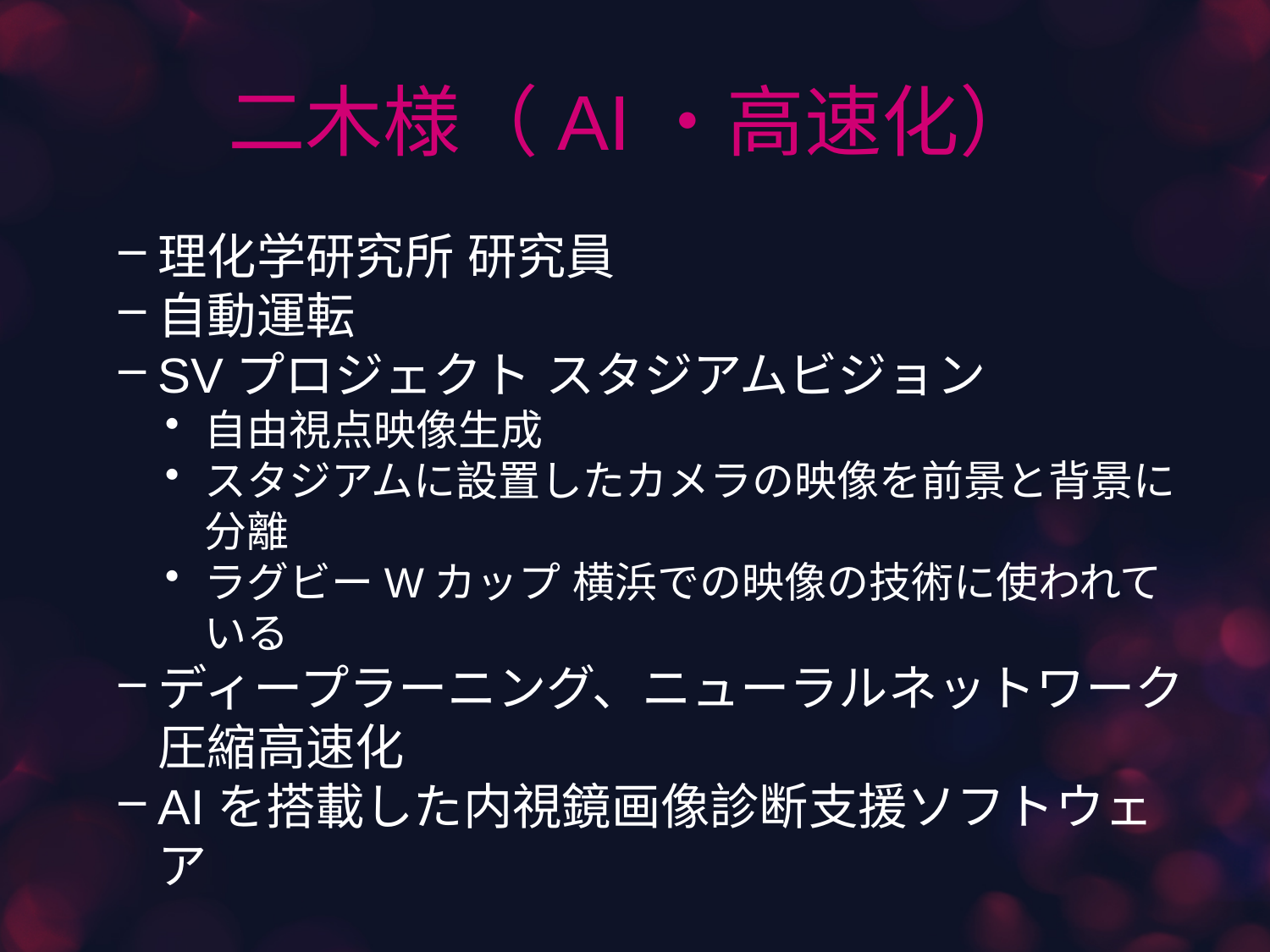

# 二木様（AI・高速化）
理化学研究所 研究員
自動運転
SVプロジェクト スタジアムビジョン
自由視点映像生成
スタジアムに設置したカメラの映像を前景と背景に分離
ラグビーWカップ 横浜での映像の技術に使われている
ディープラーニング、ニューラルネットワーク圧縮高速化
AIを搭載した内視鏡画像診断支援ソフトウェア